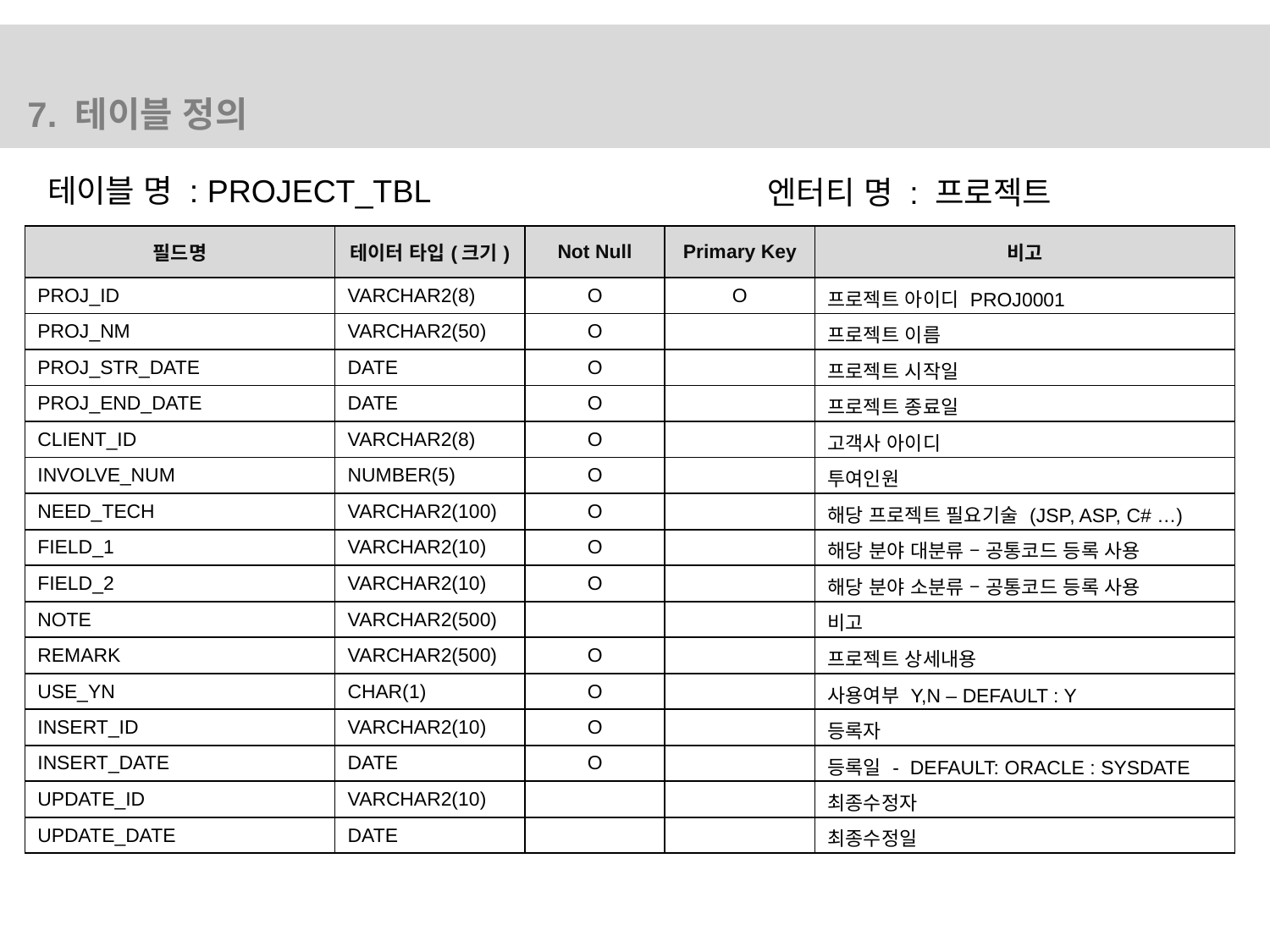

7. 테이블 정의
테이블 명 : PROJECT_TBL
엔터티 명 : 프로젝트
| 필드명 | 테이터 타입(크기) | Not Null | Primary Key | 비고 |
| --- | --- | --- | --- | --- |
| PROJ\_ID | VARCHAR2(8) | O | O | 프로젝트 아이디 PROJ0001 |
| PROJ\_NM | VARCHAR2(50) | O |  | 프로젝트 이름 |
| PROJ\_STR\_DATE | DATE | O |  | 프로젝트 시작일 |
| PROJ\_END\_DATE | DATE | O |  | 프로젝트 종료일 |
| CLIENT\_ID | VARCHAR2(8) | O |  | 고객사 아이디 |
| INVOLVE\_NUM | NUMBER(5) | O |  | 투여인원 |
| NEED\_TECH | VARCHAR2(100) | O |  | 해당 프로젝트 필요기술 (JSP, ASP, C# …) |
| FIELD\_1 | VARCHAR2(10) | O |  | 해당 분야 대분류 – 공통코드 등록 사용 |
| FIELD\_2 | VARCHAR2(10) | O |  | 해당 분야 소분류 – 공통코드 등록 사용 |
| NOTE | VARCHAR2(500) |  |  | 비고 |
| REMARK | VARCHAR2(500) | O |  | 프로젝트 상세내용 |
| USE\_YN | CHAR(1) | O |  | 사용여부 Y,N – DEFAULT : Y |
| INSERT\_ID | VARCHAR2(10) | O |  | 등록자 |
| INSERT\_DATE | DATE | O |  | 등록일 - DEFAULT: ORACLE : SYSDATE |
| UPDATE\_ID | VARCHAR2(10) |  |  | 최종수정자 |
| UPDATE\_DATE | DATE |  |  | 최종수정일 |